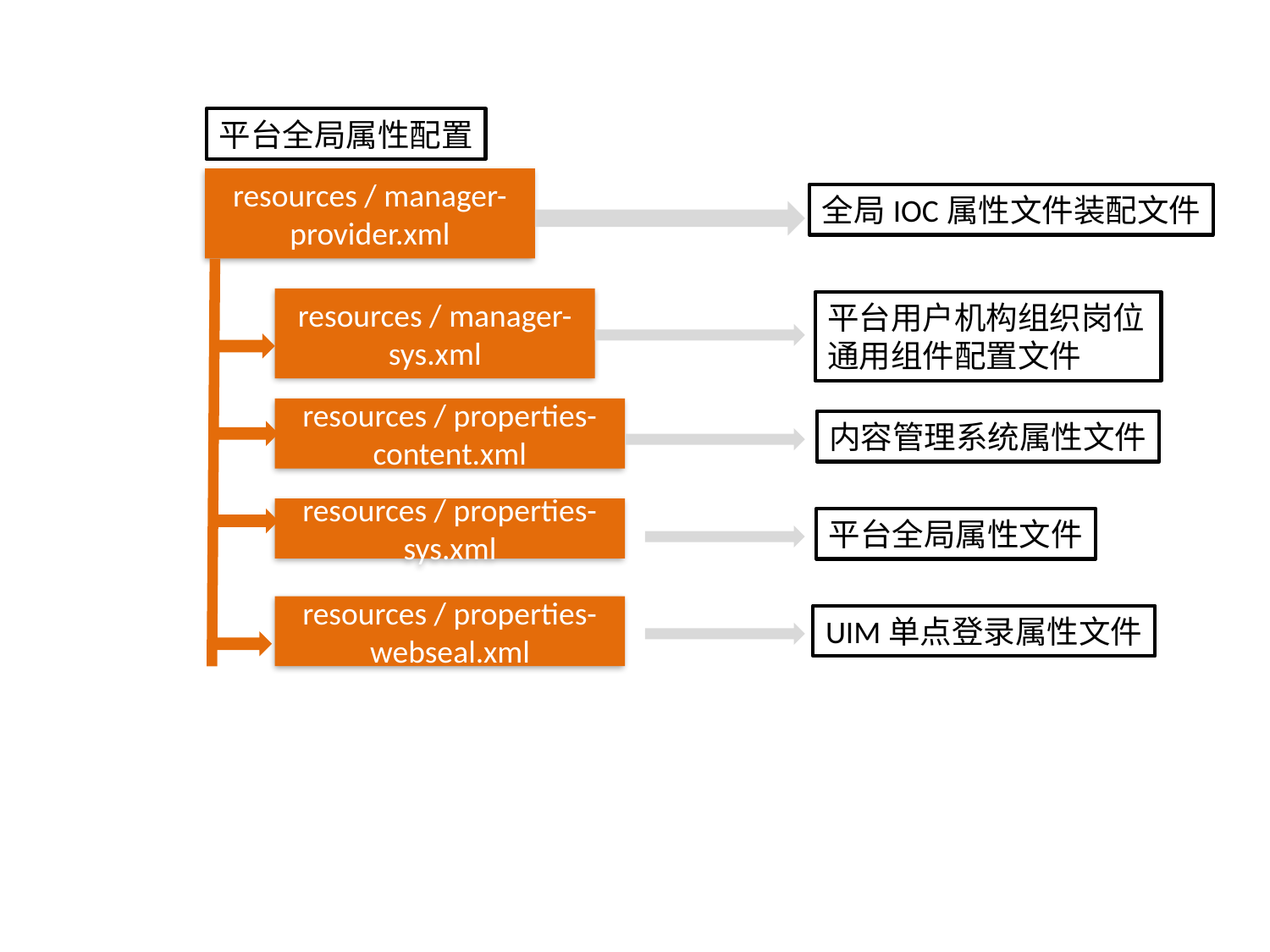

平台全局属性配置
resources / manager-provider.xml
全局IOC属性文件装配文件

resources / manager-sys.xml
平台用户机构组织岗位通用组件配置文件

resources / properties-content.xml
内容管理系统属性文件

resources / properties-sys.xml

平台全局属性文件

resources / properties-webseal.xml
UIM单点登录属性文件